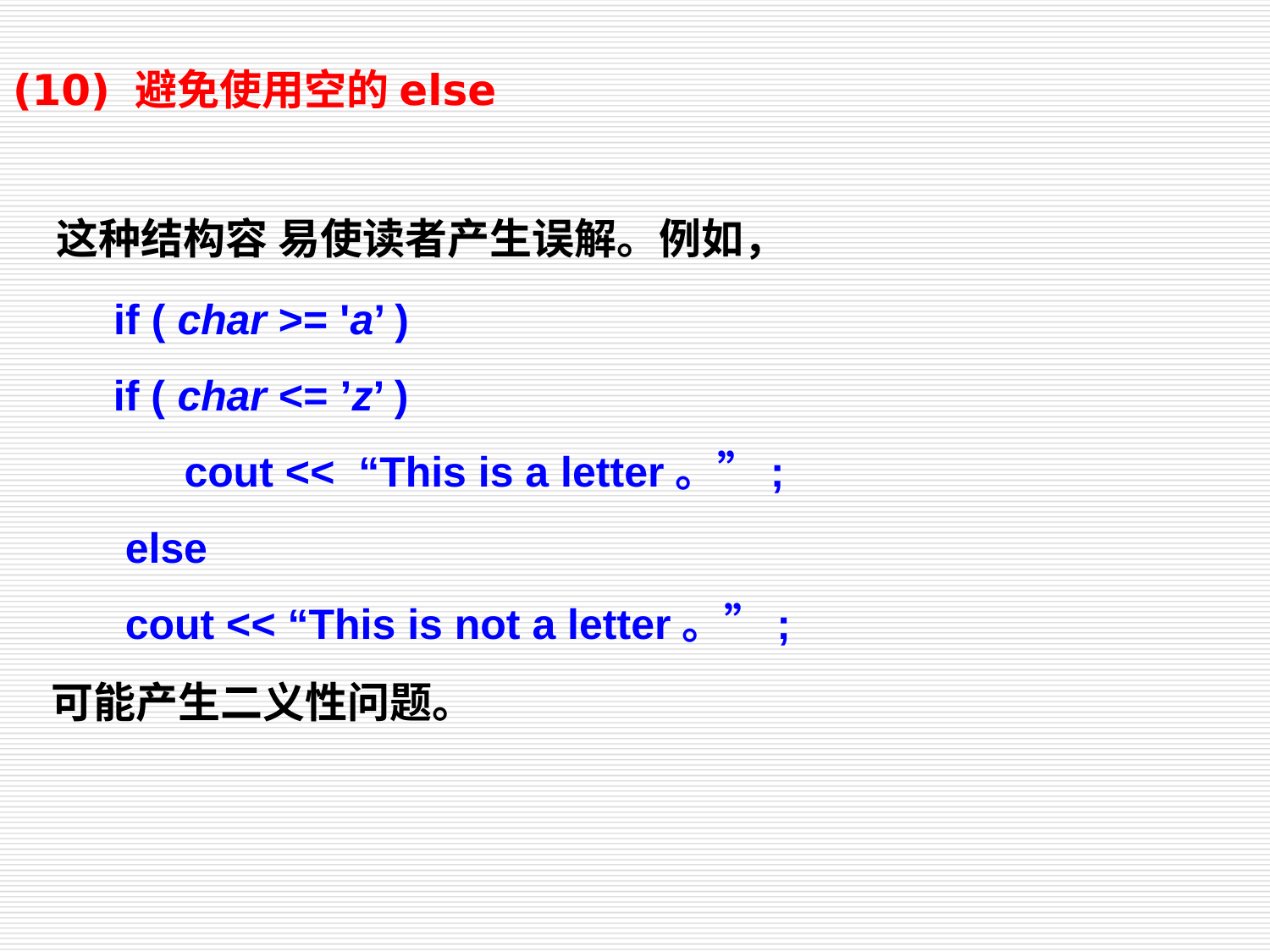

(10) 避免使用空的else
   这种结构容 易使读者产生误解。例如，
	   if ( char >= 'a’ )
   if ( char <= ’z’ )
         cout <<  “This is a letter。”;
    else
    cout << “This is not a letter。”;
   可能产生二义性问题。